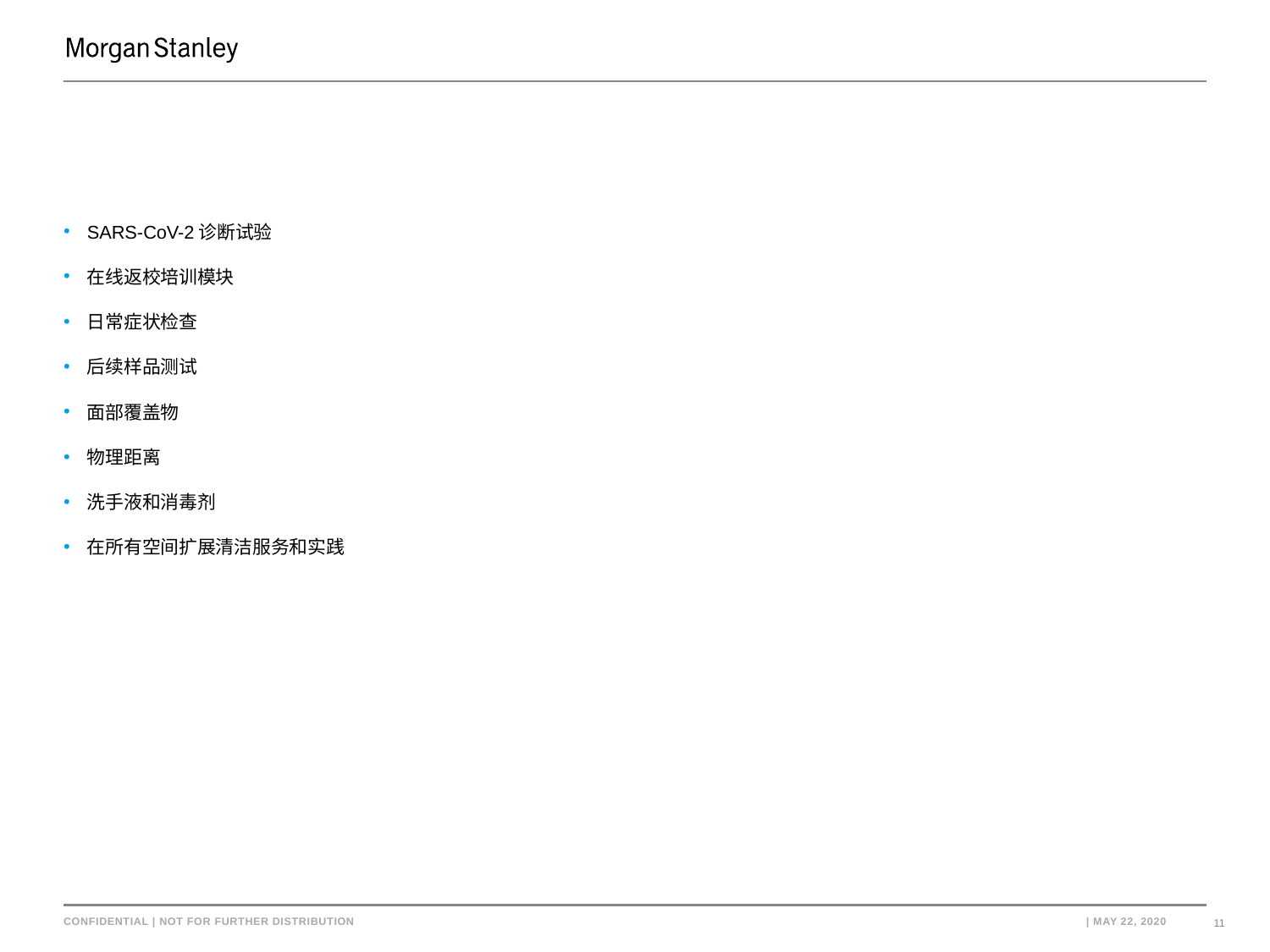

#
SARS-CoV-2诊断试验
在线返校培训模块
日常症状检查
后续样品测试
面部覆盖物
物理距离
洗手液和消毒剂
在所有空间扩展清洁服务和实践